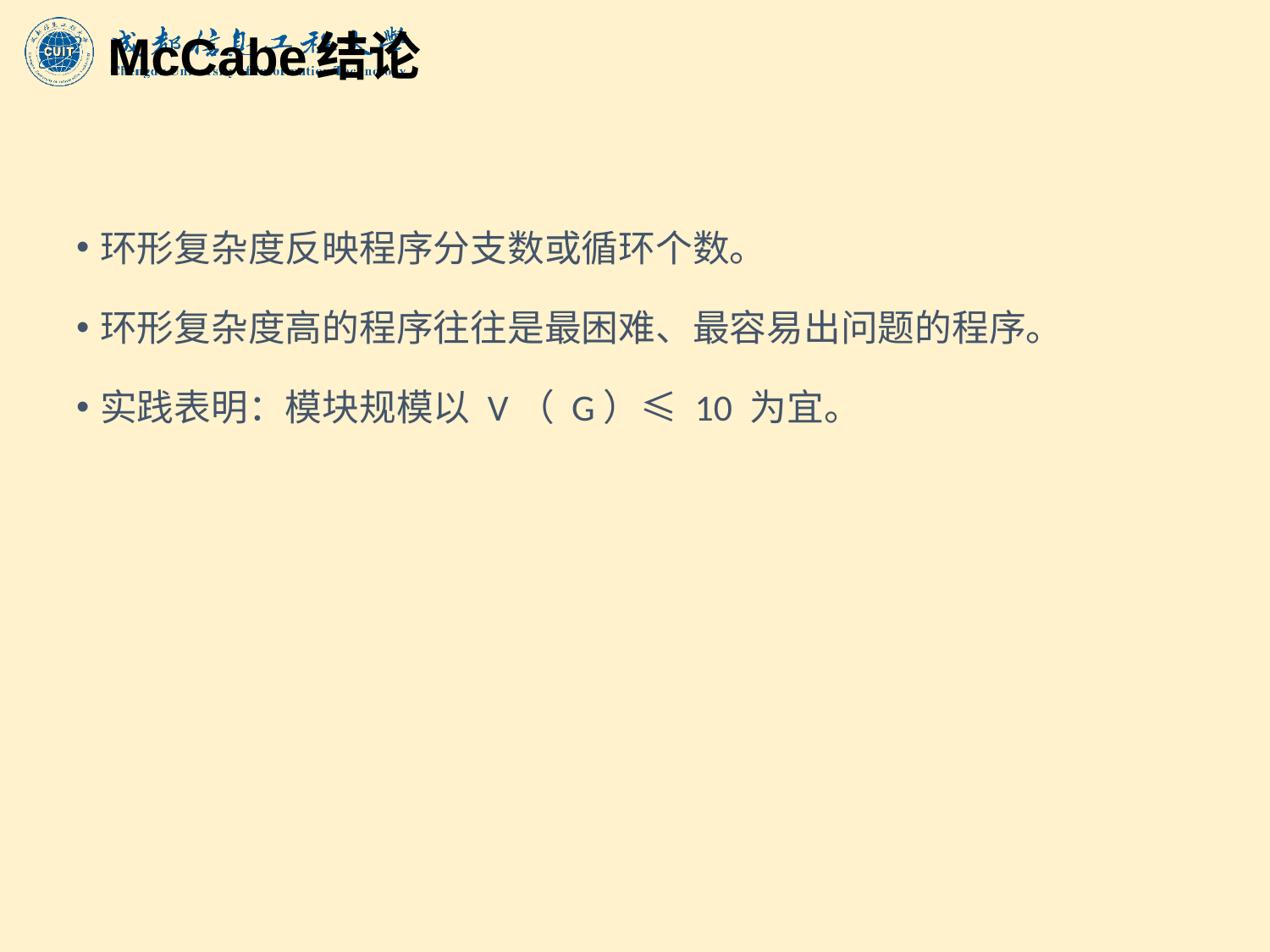

# McCabe结论
环形复杂度反映程序分支数或循环个数。
环形复杂度高的程序往往是最困难、最容易出问题的程序。
实践表明：模块规模以 V（ G）≤ 10 为宜。